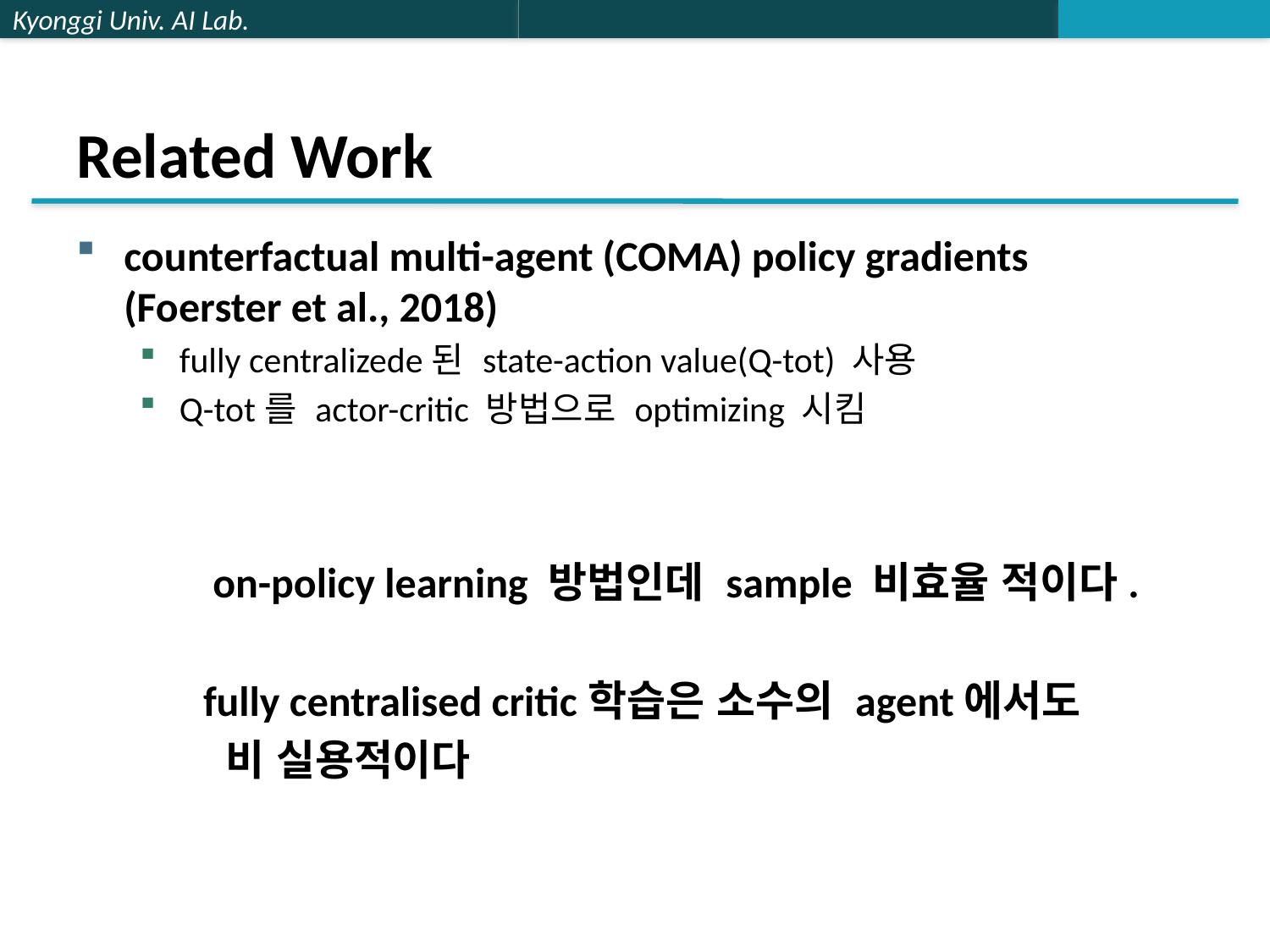

# Related Work
counterfactual multi-agent (COMA) policy gradients (Foerster et al., 2018)
fully centralizede된 state-action value(Q-tot) 사용
Q-tot를 actor-critic 방법으로 optimizing 시킴

	 on-policy learning 방법인데 sample 비효율 적이다.

	fully centralised critic학습은 소수의 agent에서도
	 비 실용적이다

	agent간의 명쾌한 상호작용을 보여주지 않음